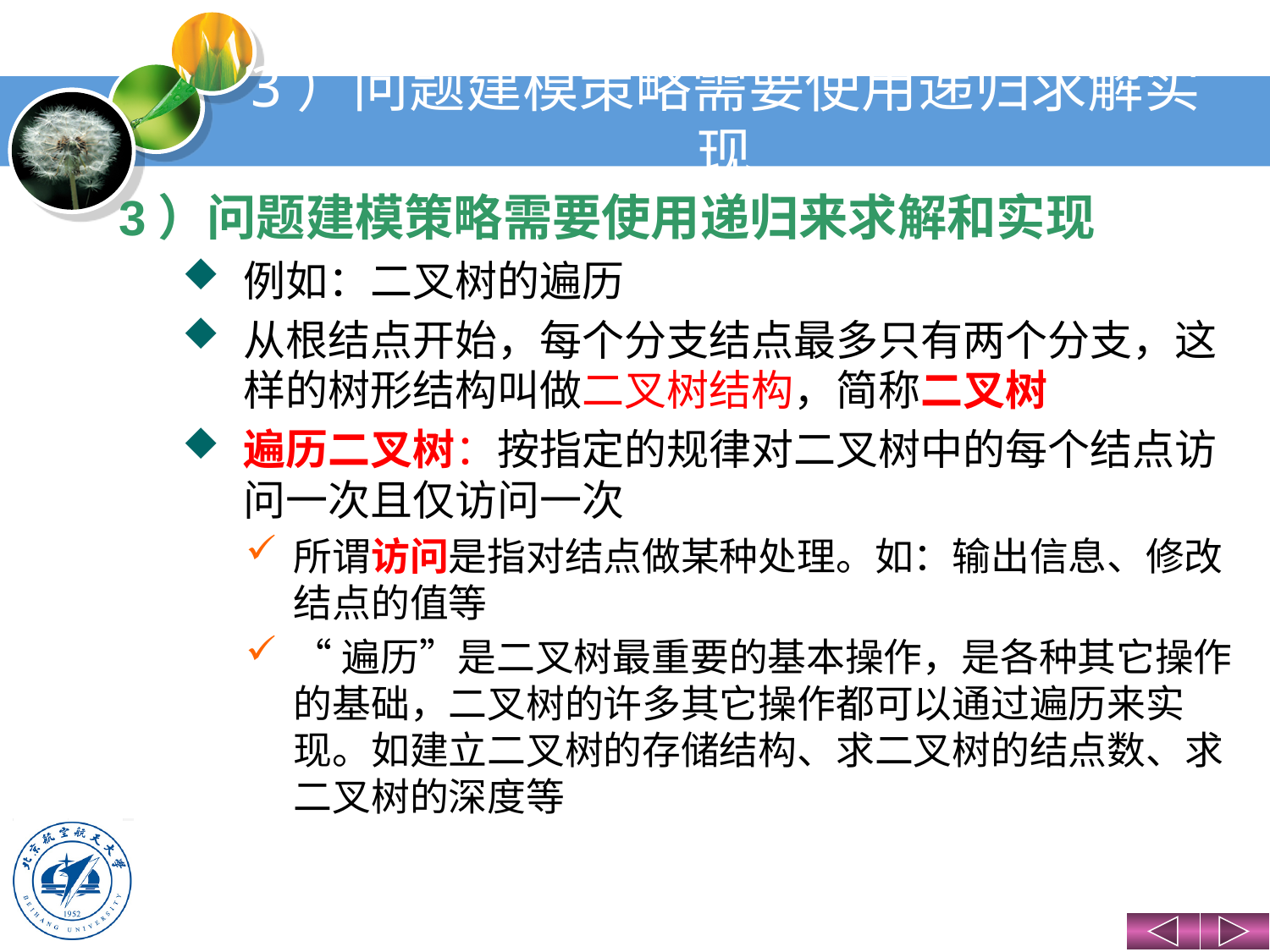

# 3）问题建模策略需要使用递归求解实现
3）问题建模策略需要使用递归来求解和实现
例如：二叉树的遍历
从根结点开始，每个分支结点最多只有两个分支，这样的树形结构叫做二叉树结构，简称二叉树
遍历二叉树：按指定的规律对二叉树中的每个结点访问一次且仅访问一次
所谓访问是指对结点做某种处理。如：输出信息、修改结点的值等
“遍历”是二叉树最重要的基本操作，是各种其它操作的基础，二叉树的许多其它操作都可以通过遍历来实现。如建立二叉树的存储结构、求二叉树的结点数、求二叉树的深度等

66